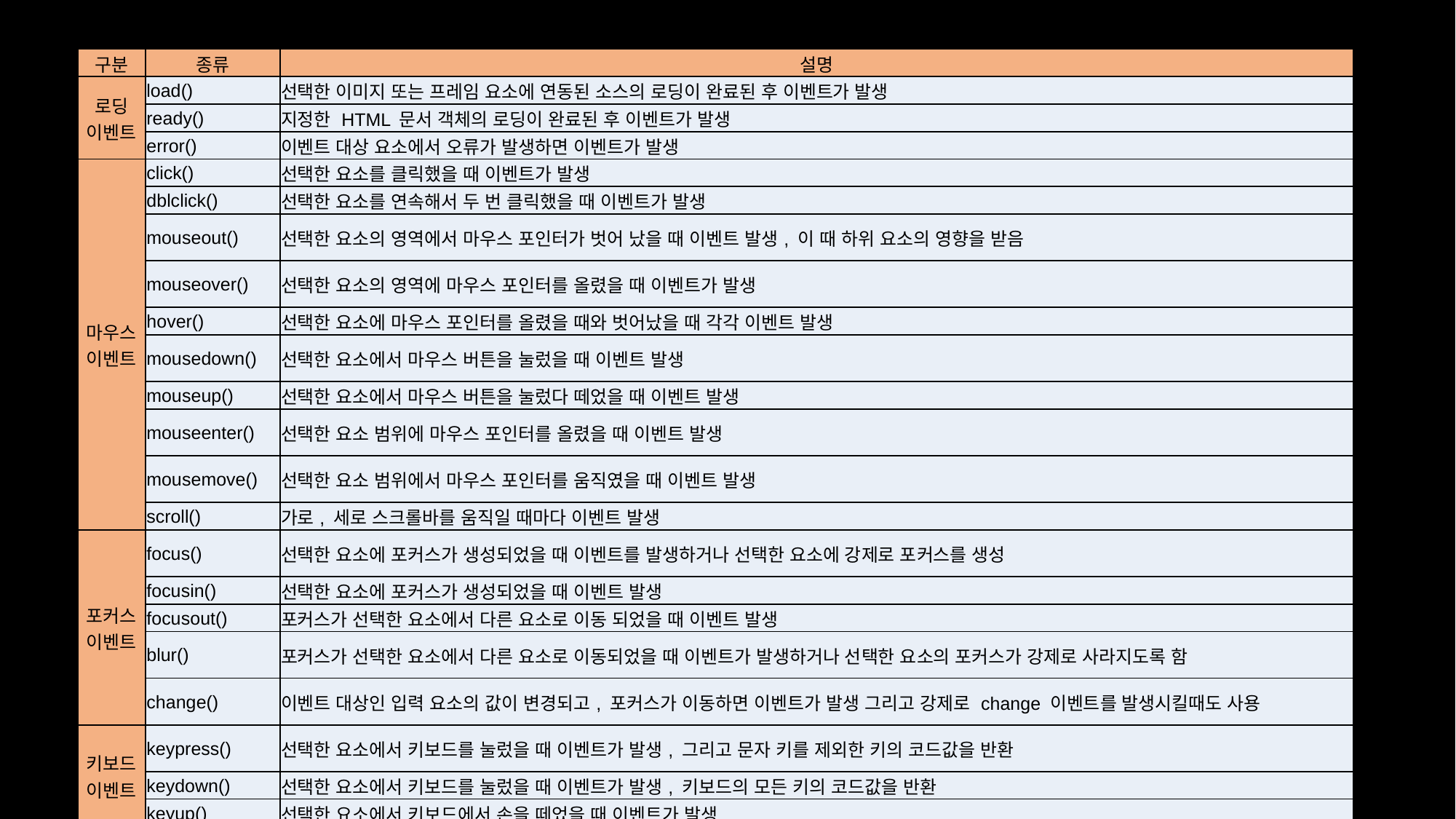

| 구분 | 종류 | 설명 |
| --- | --- | --- |
| 로딩 이벤트 | load() | 선택한 이미지 또는 프레임 요소에 연동된 소스의 로딩이 완료된 후 이벤트가 발생 |
|  | ready() | 지정한 HTML 문서 객체의 로딩이 완료된 후 이벤트가 발생 |
|  | error() | 이벤트 대상 요소에서 오류가 발생하면 이벤트가 발생 |
| 마우스 이벤트 | click() | 선택한 요소를 클릭했을 때 이벤트가 발생 |
|  | dblclick() | 선택한 요소를 연속해서 두 번 클릭했을 때 이벤트가 발생 |
|  | mouseout() | 선택한 요소의 영역에서 마우스 포인터가 벗어 났을 때 이벤트 발생, 이 때 하위 요소의 영향을 받음 |
|  | mouseover() | 선택한 요소의 영역에 마우스 포인터를 올렸을 때 이벤트가 발생 |
|  | hover() | 선택한 요소에 마우스 포인터를 올렸을 때와 벗어났을 때 각각 이벤트 발생 |
|  | mousedown() | 선택한 요소에서 마우스 버튼을 눌렀을 때 이벤트 발생 |
|  | mouseup() | 선택한 요소에서 마우스 버튼을 눌렀다 떼었을 때 이벤트 발생 |
|  | mouseenter() | 선택한 요소 범위에 마우스 포인터를 올렸을 때 이벤트 발생 |
|  | mousemove() | 선택한 요소 범위에서 마우스 포인터를 움직였을 때 이벤트 발생 |
|  | scroll() | 가로, 세로 스크롤바를 움직일 때마다 이벤트 발생 |
| 포커스 이벤트 | focus() | 선택한 요소에 포커스가 생성되었을 때 이벤트를 발생하거나 선택한 요소에 강제로 포커스를 생성 |
|  | focusin() | 선택한 요소에 포커스가 생성되었을 때 이벤트 발생 |
|  | focusout() | 포커스가 선택한 요소에서 다른 요소로 이동 되었을 때 이벤트 발생 |
|  | blur() | 포커스가 선택한 요소에서 다른 요소로 이동되었을 때 이벤트가 발생하거나 선택한 요소의 포커스가 강제로 사라지도록 함 |
|  | change() | 이벤트 대상인 입력 요소의 값이 변경되고, 포커스가 이동하면 이벤트가 발생 그리고 강제로 change 이벤트를 발생시킬때도 사용 |
| 키보드 이벤트 | keypress() | 선택한 요소에서 키보드를 눌렀을 때 이벤트가 발생, 그리고 문자 키를 제외한 키의 코드값을 반환 |
|  | keydown() | 선택한 요소에서 키보드를 눌렀을 때 이벤트가 발생, 키보드의 모든 키의 코드값을 반환 |
|  | keyup() | 선택한 요소에서 키보드에서 손을 떼었을 때 이벤트가 발생 |